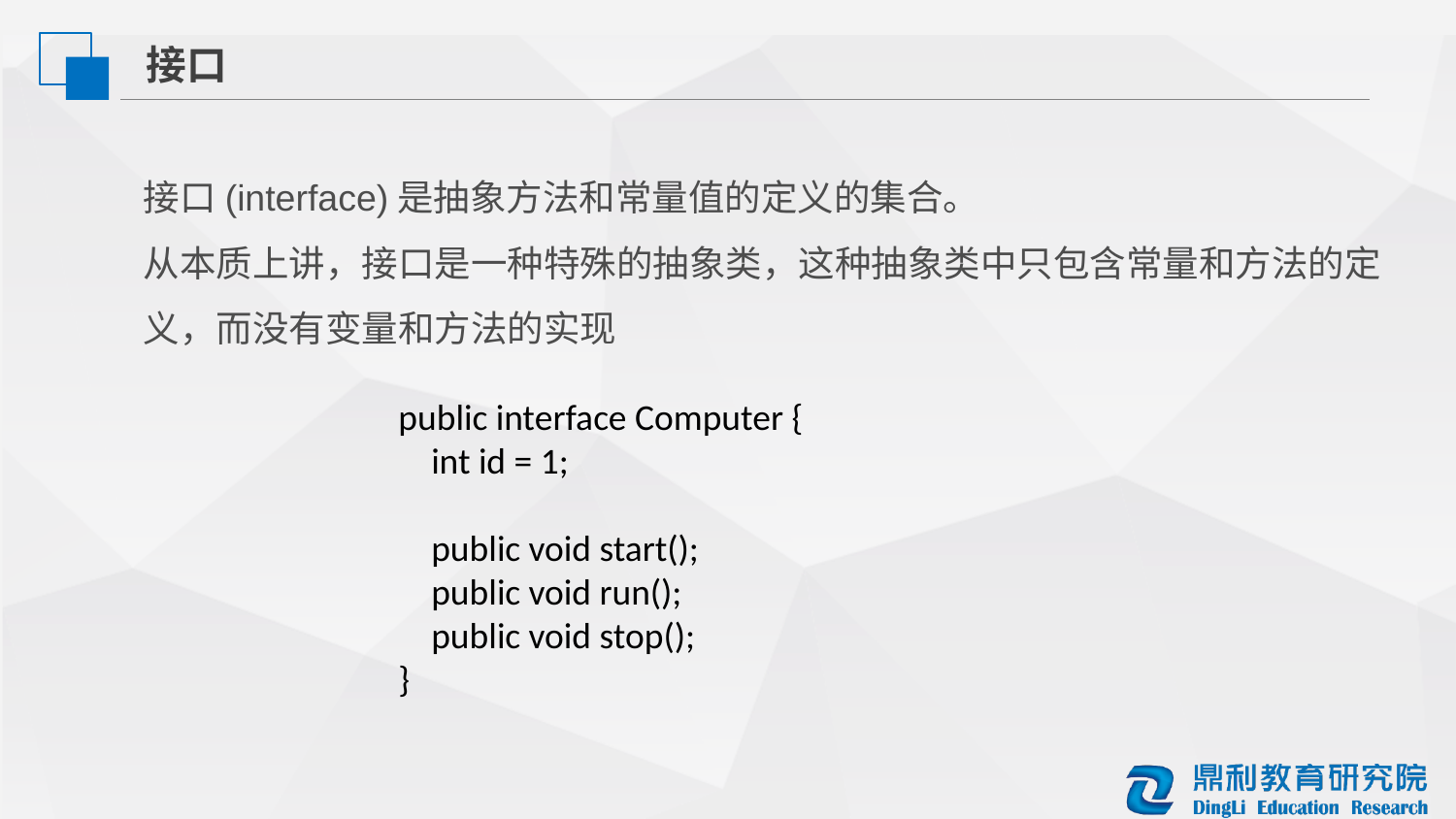

接口
接口(interface)是抽象方法和常量值的定义的集合。
从本质上讲，接口是一种特殊的抽象类，这种抽象类中只包含常量和方法的定义，而没有变量和方法的实现
public interface Computer {
    int id = 1;

    public void start();
    public void run();
    public void stop();
}